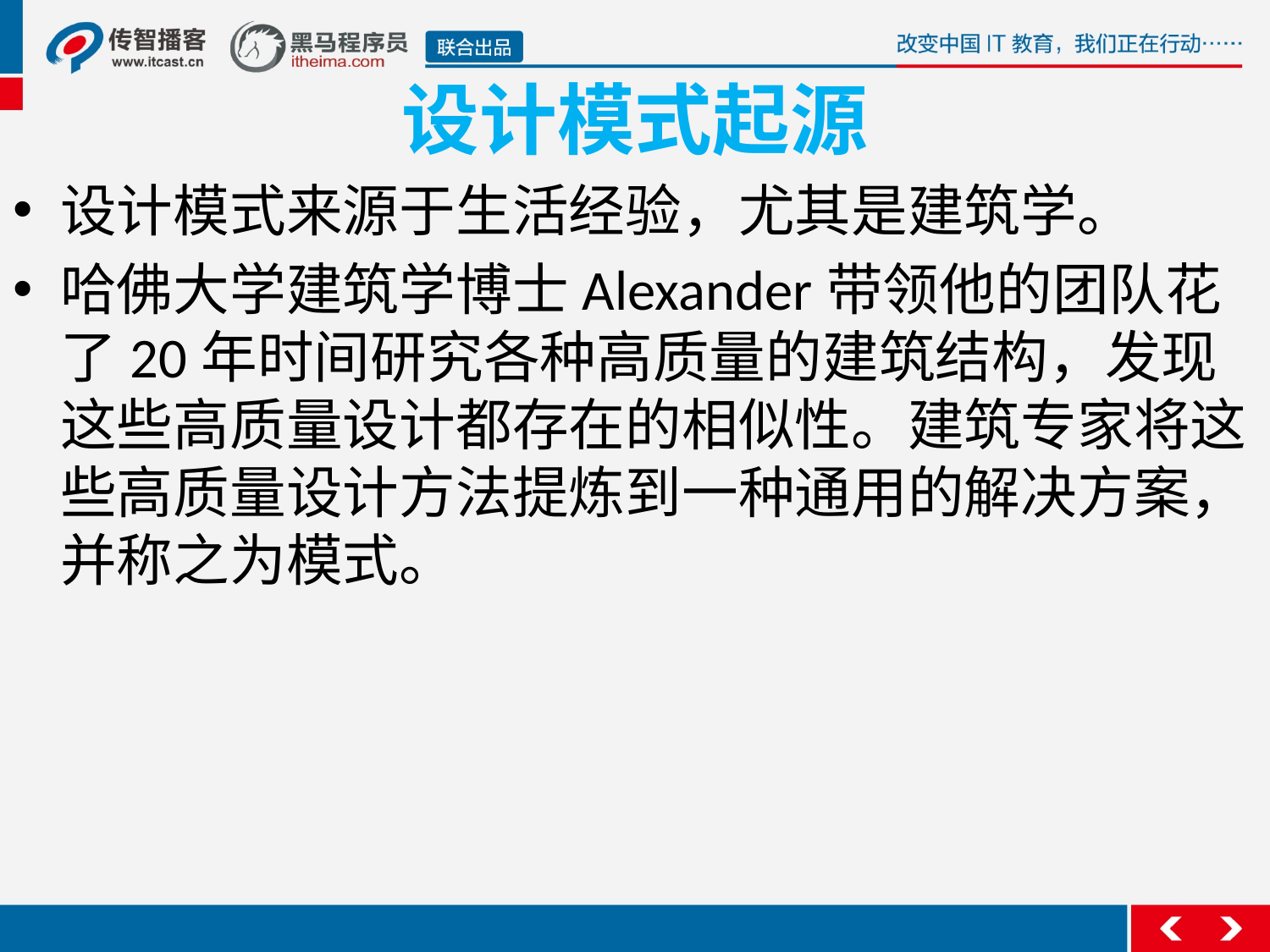

# 设计模式起源
设计模式来源于生活经验，尤其是建筑学。
哈佛大学建筑学博士Alexander带领他的团队花了20年时间研究各种高质量的建筑结构，发现这些高质量设计都存在的相似性。建筑专家将这些高质量设计方法提炼到一种通用的解决方案，并称之为模式。